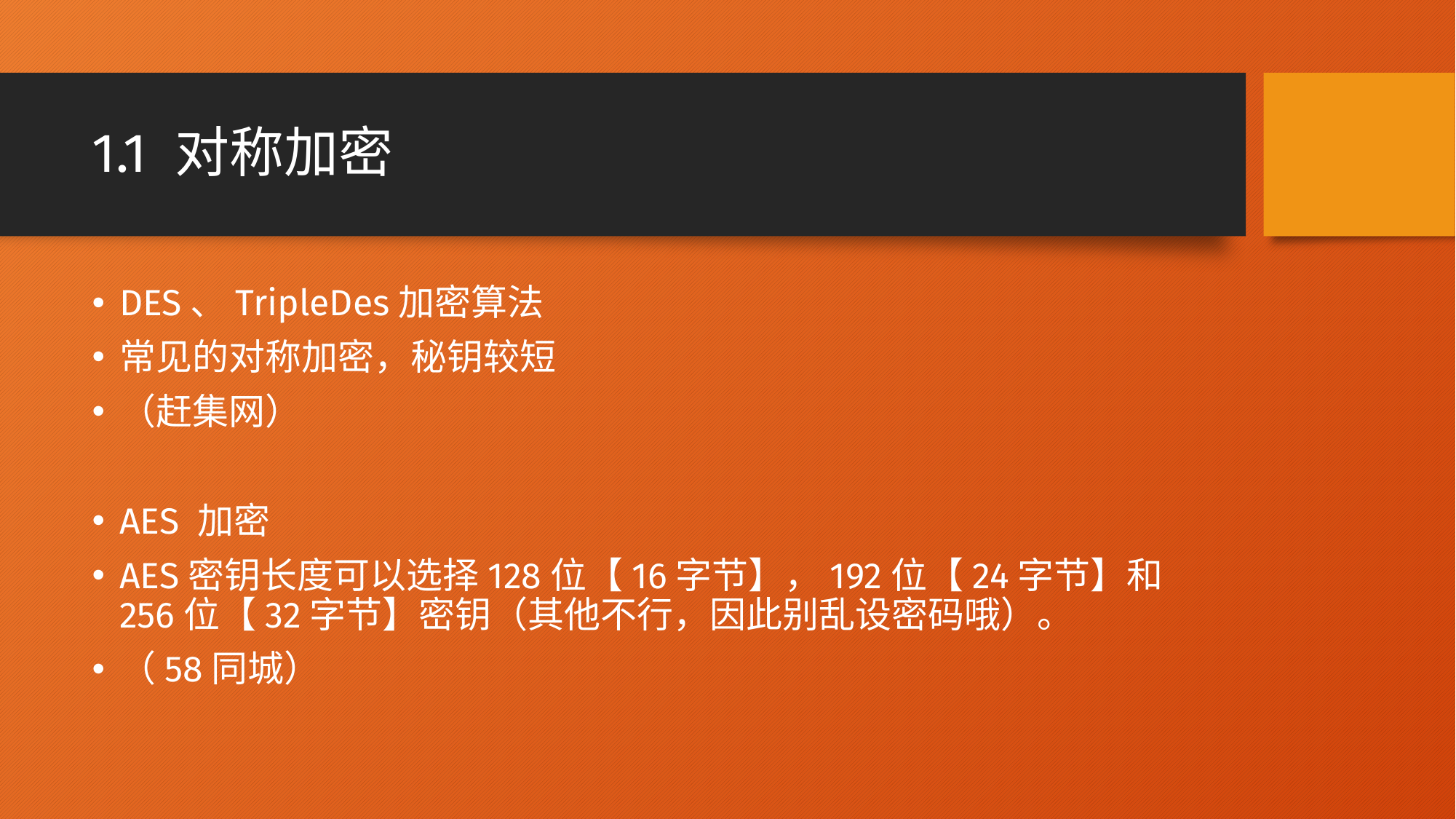

# 1.1 对称加密
DES、TripleDes加密算法
常见的对称加密，秘钥较短
（赶集网）

AES 加密
AES密钥长度可以选择128位【16字节】，192位【24字节】和256位【32字节】密钥（其他不行，因此别乱设密码哦）。
（58同城）